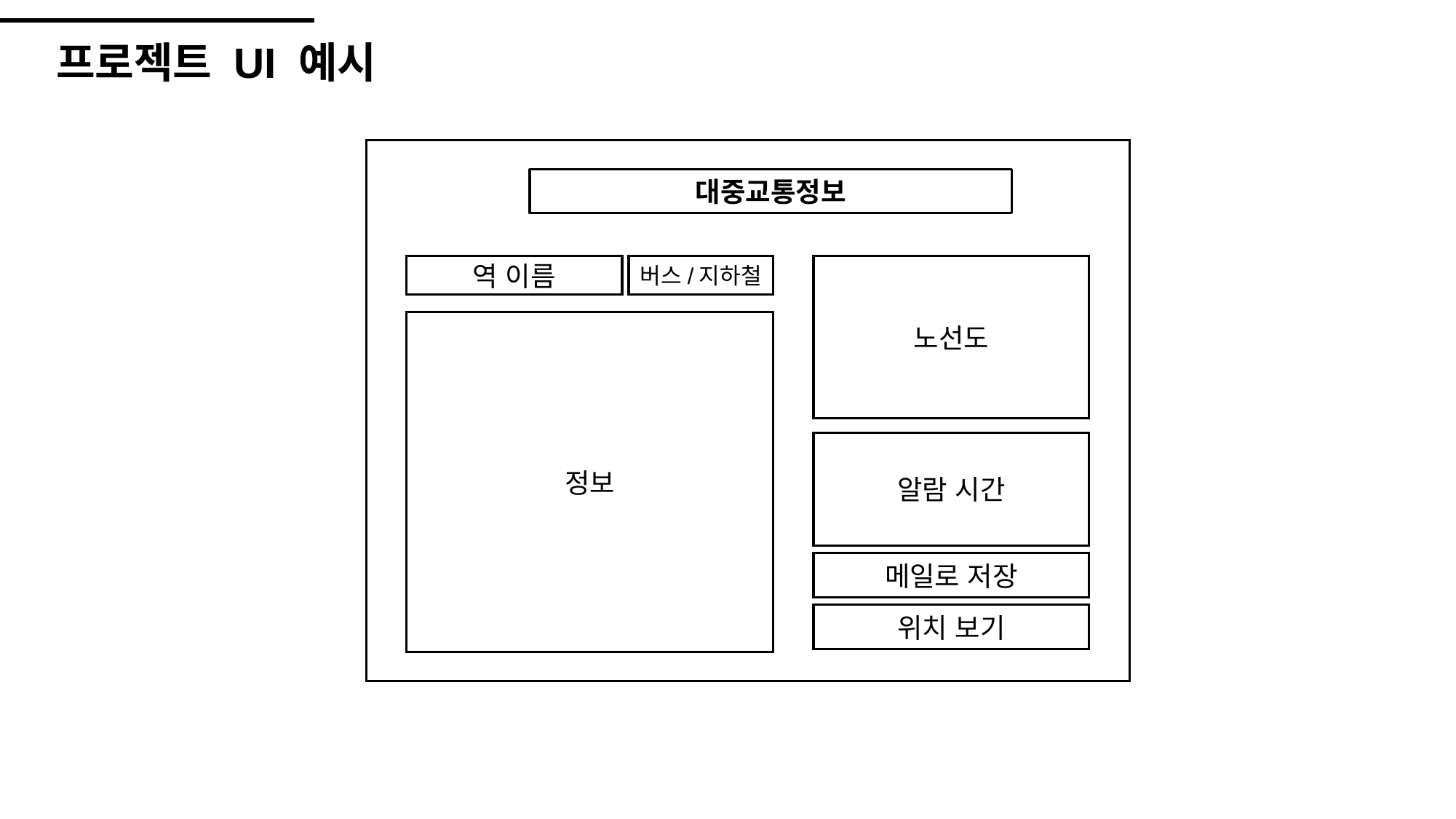

프로젝트 UI 예시

대중교통정보
역 이름
버스/지하철
노선도
정보
알람 시간
메일로 저장
위치 보기